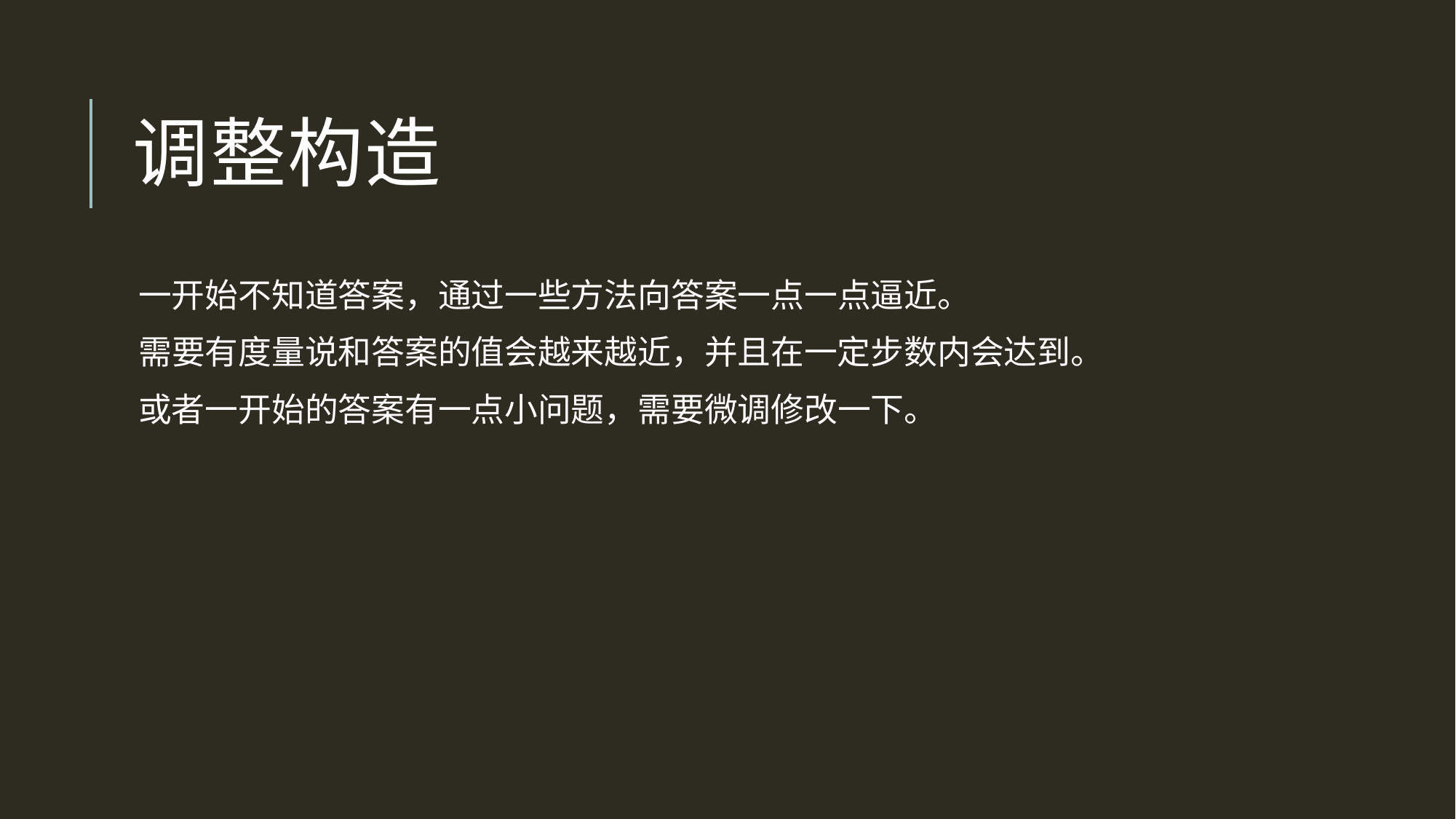

# 调整构造
一开始不知道答案，通过一些方法向答案一点一点逼近。
需要有度量说和答案的值会越来越近，并且在一定步数内会达到。
或者一开始的答案有一点小问题，需要微调修改一下。